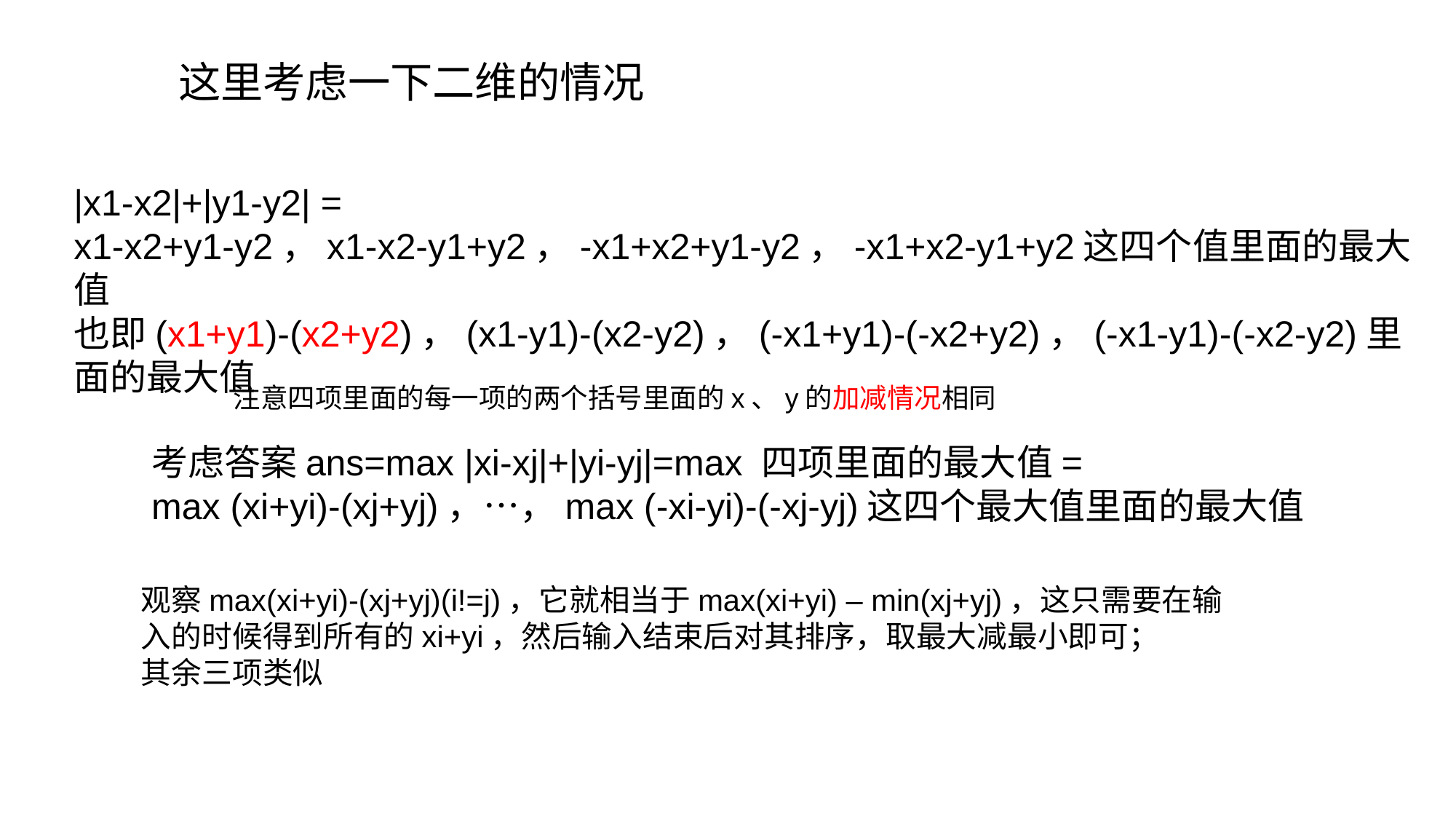

这里考虑一下二维的情况
|x1-x2|+|y1-y2| =
x1-x2+y1-y2，x1-x2-y1+y2，-x1+x2+y1-y2，-x1+x2-y1+y2这四个值里面的最大值
也即(x1+y1)-(x2+y2)，(x1-y1)-(x2-y2)，(-x1+y1)-(-x2+y2)，(-x1-y1)-(-x2-y2)里面的最大值
注意四项里面的每一项的两个括号里面的x、y的加减情况相同
考虑答案ans=max |xi-xj|+|yi-yj|=max 四项里面的最大值=
max (xi+yi)-(xj+yj)，…，max (-xi-yi)-(-xj-yj)这四个最大值里面的最大值
观察max(xi+yi)-(xj+yj)(i!=j)，它就相当于max(xi+yi) – min(xj+yj)，这只需要在输入的时候得到所有的xi+yi，然后输入结束后对其排序，取最大减最小即可；
其余三项类似